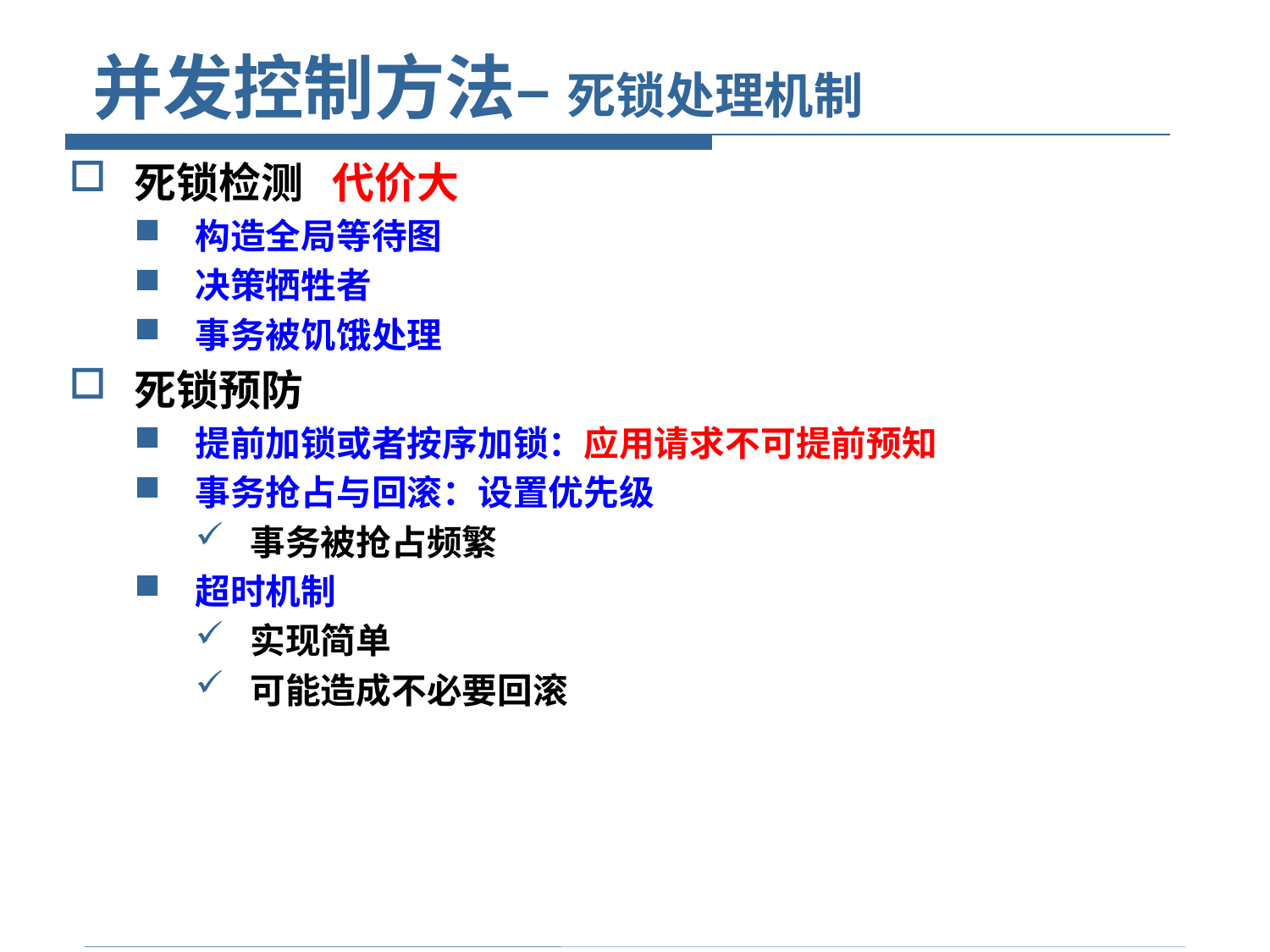

# 并发控制方法– 死锁处理机制
死锁检测   代价大
构造全局等待图
决策牺牲者
事务被饥饿处理
死锁预防
提前加锁或者按序加锁：应用请求不可提前预知
事务抢占与回滚：设置优先级
事务被抢占频繁
超时机制
实现简单
可能造成不必要回滚